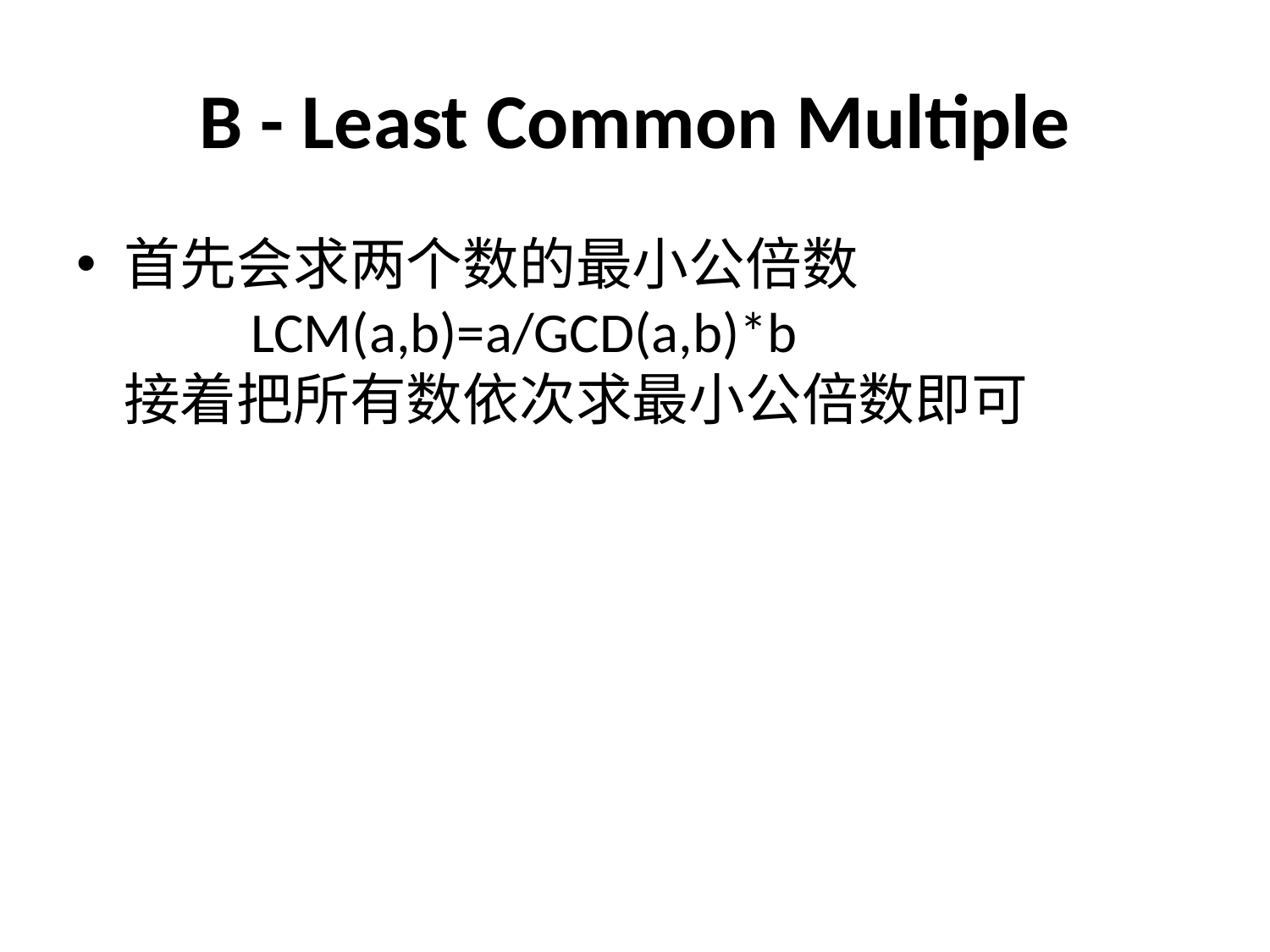

# B - Least Common Multiple
首先会求两个数的最小公倍数
	LCM(a,b)=a/GCD(a,b)*b
接着把所有数依次求最小公倍数即可